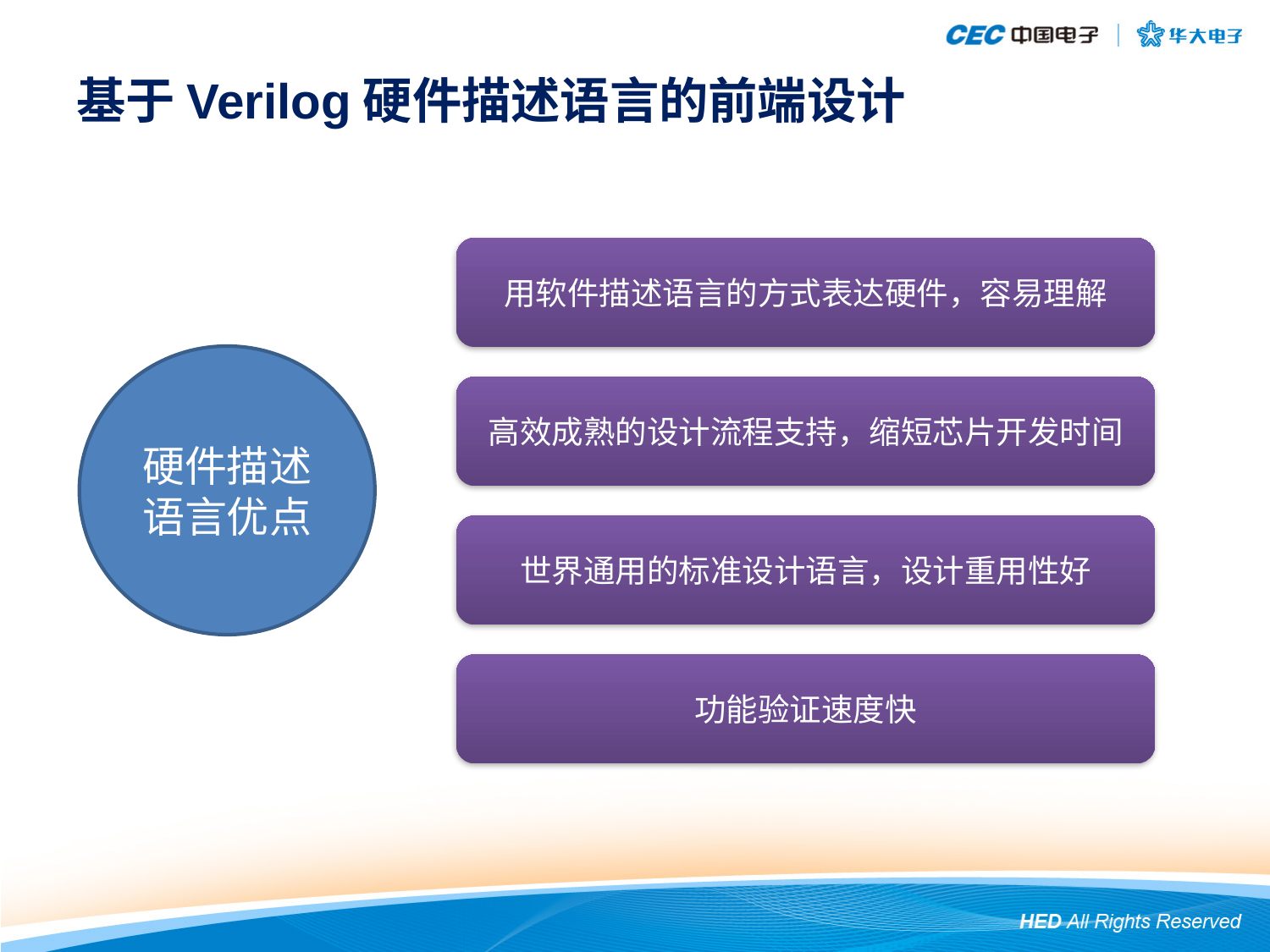

# 基于Verilog硬件描述语言的前端设计
用软件描述语言的方式表达硬件，容易理解
硬件描述语言优点
高效成熟的设计流程支持，缩短芯片开发时间
世界通用的标准设计语言，设计重用性好
功能验证速度快